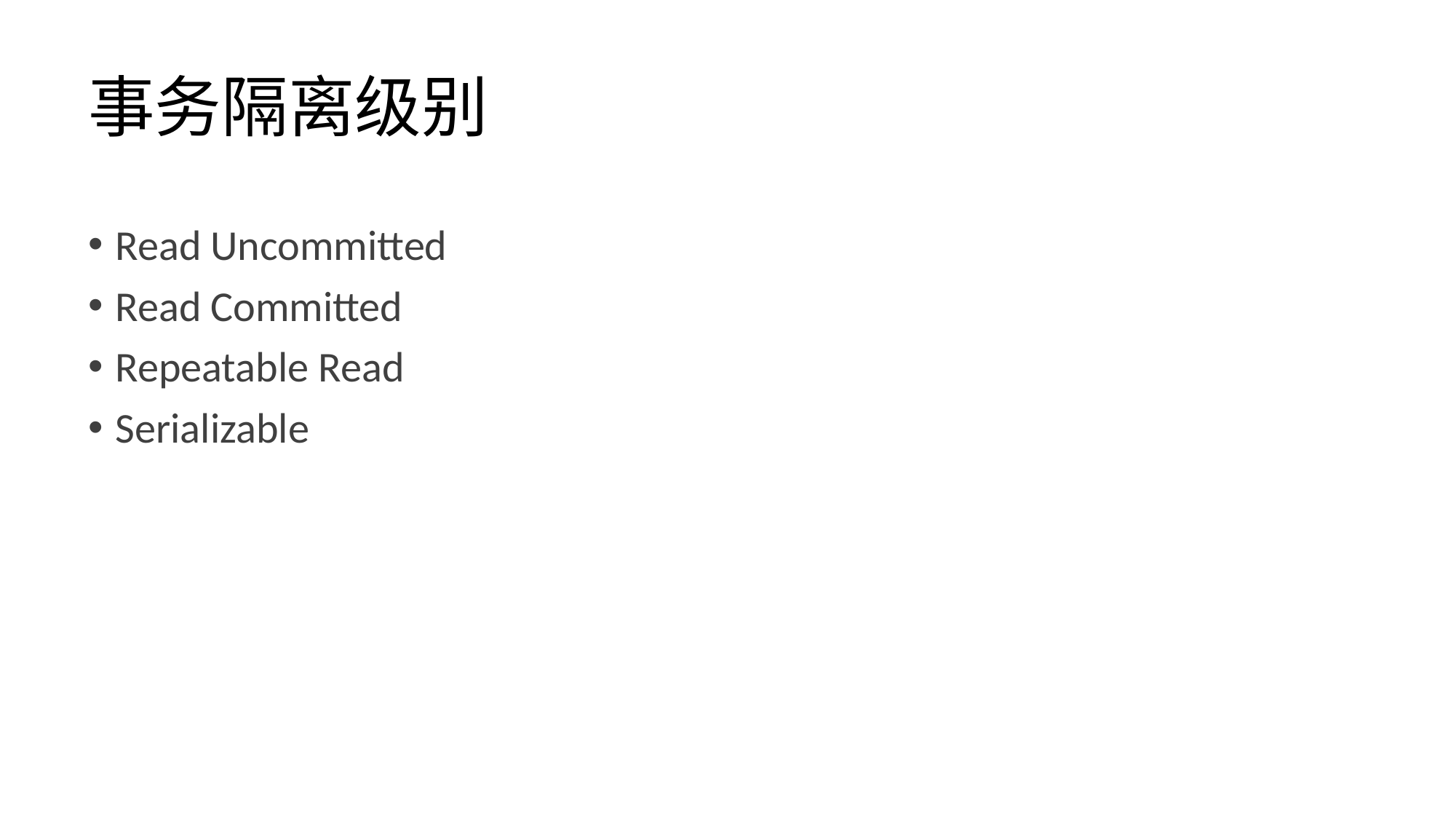

# 事务隔离级别
Read Uncommitted
Read Committed
Repeatable Read
Serializable